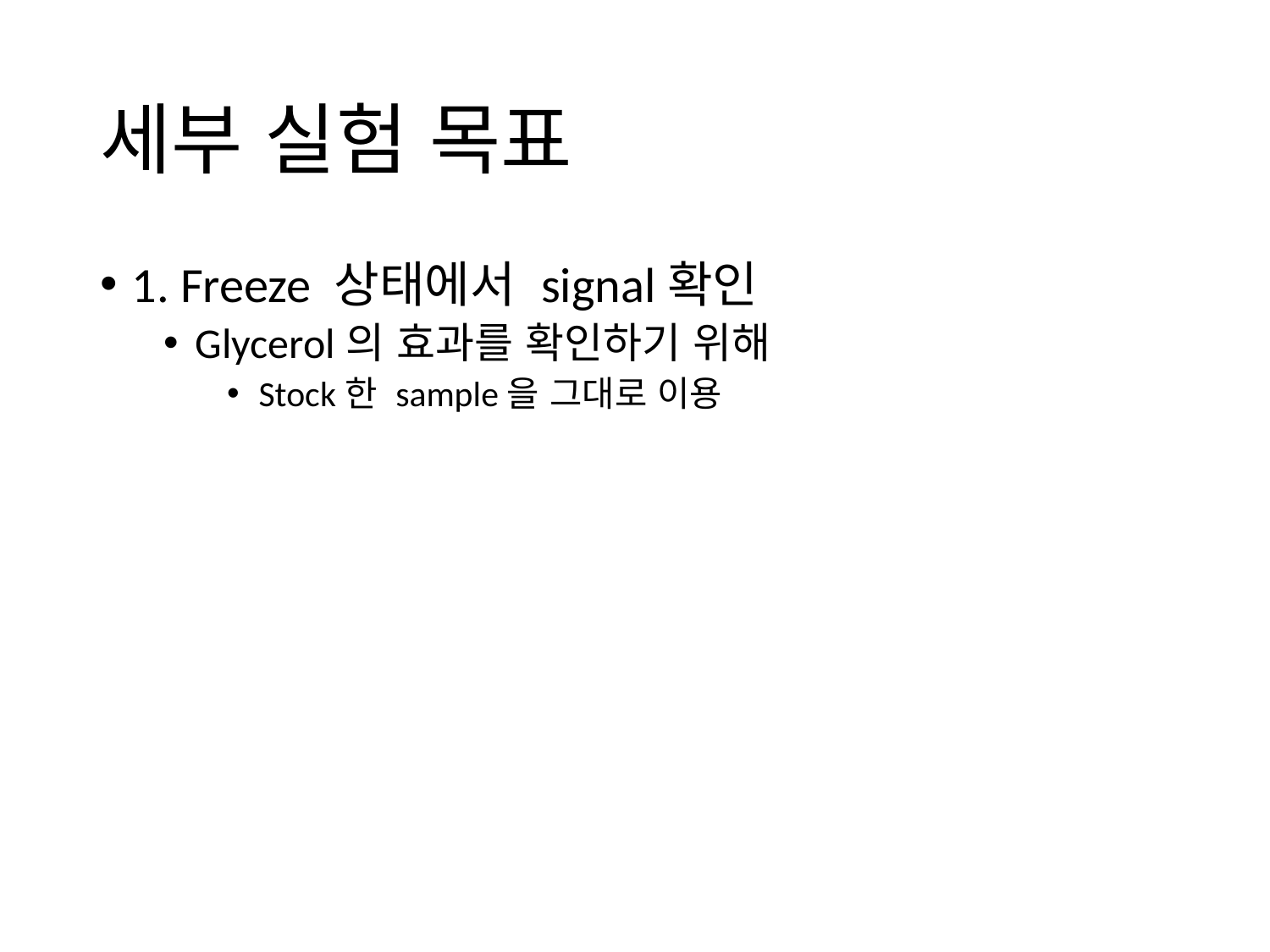

# 세부 실험 목표
1. Freeze 상태에서 signal확인
Glycerol의 효과를 확인하기 위해
Stock한 sample을 그대로 이용